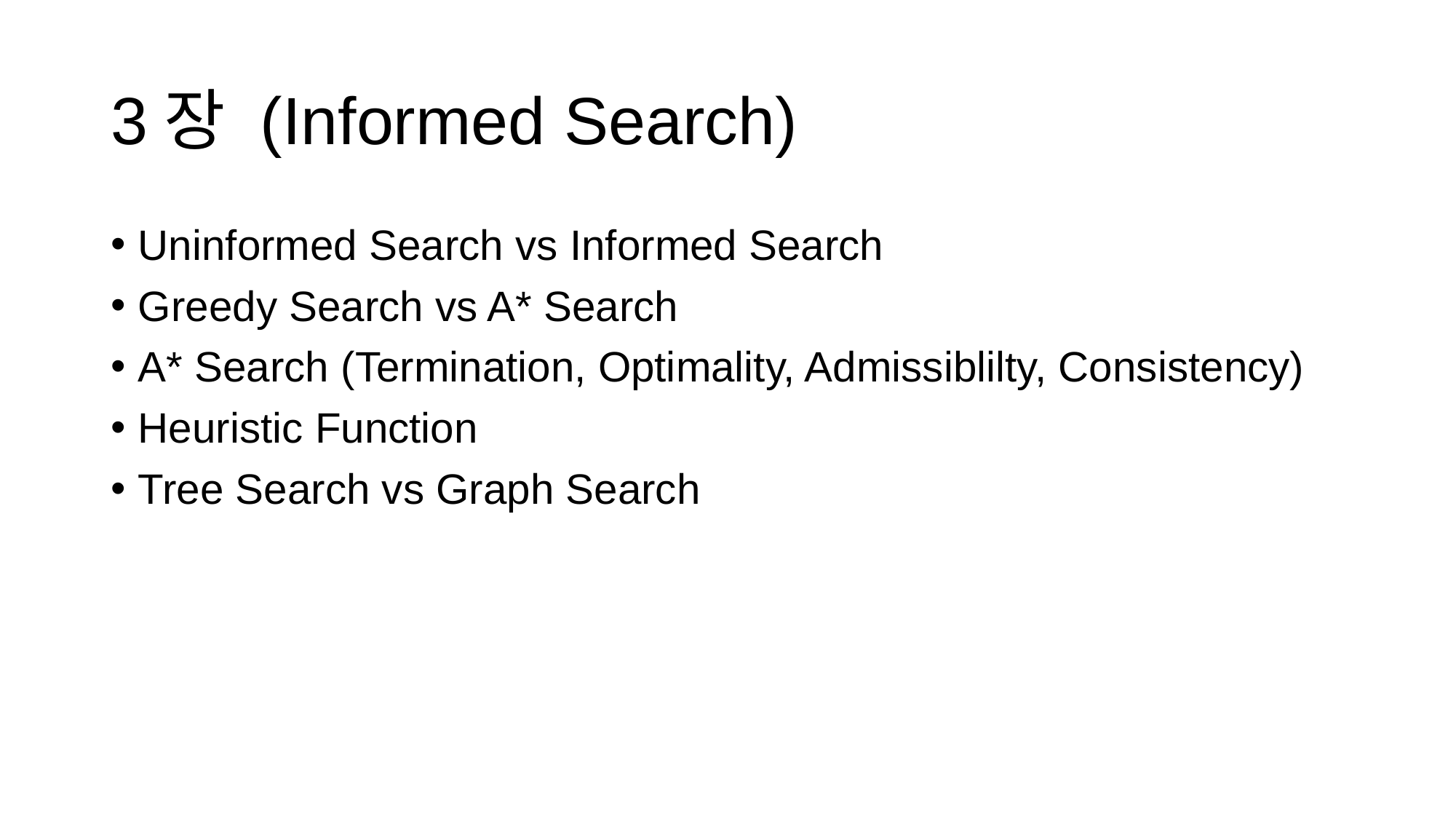

# 3장 (Informed Search)
Uninformed Search vs Informed Search
Greedy Search vs A* Search
A* Search (Termination, Optimality, Admissiblilty, Consistency)
Heuristic Function
Tree Search vs Graph Search